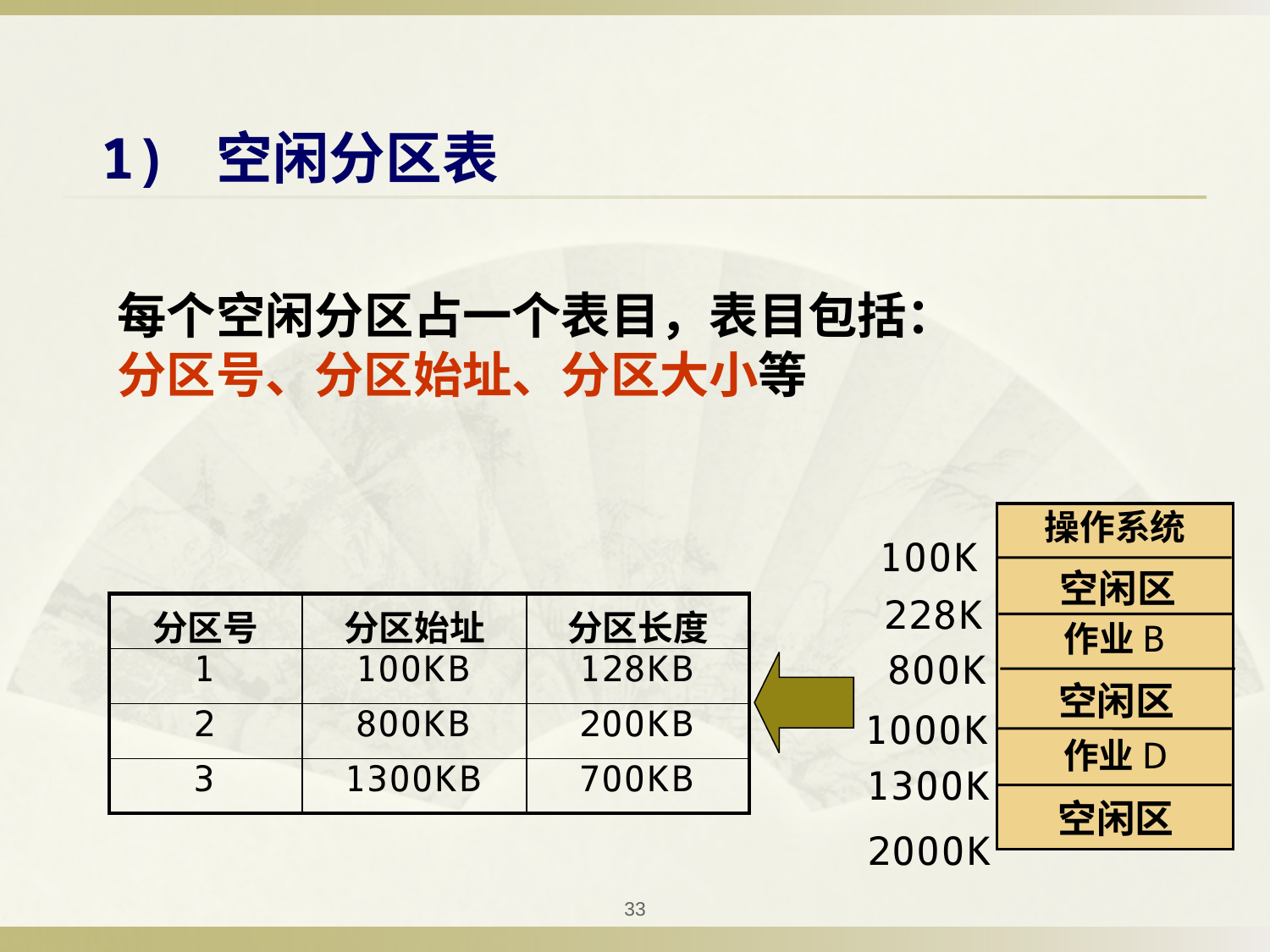

1) 空闲分区表
每个空闲分区占一个表目，表目包括：
分区号、分区始址、分区大小等
操作系统
100K

2000K
空闲区
作业A
228K
| 分区号 | 分区始址 | 分区长度 |
| --- | --- | --- |
| 1 | 100KB | 128KB |
| 2 | 800KB | 200KB |
| 3 | 1300KB | 700KB |

作业B
800K

作业C
空闲区
1000K

作业D
1300K

空闲区
33